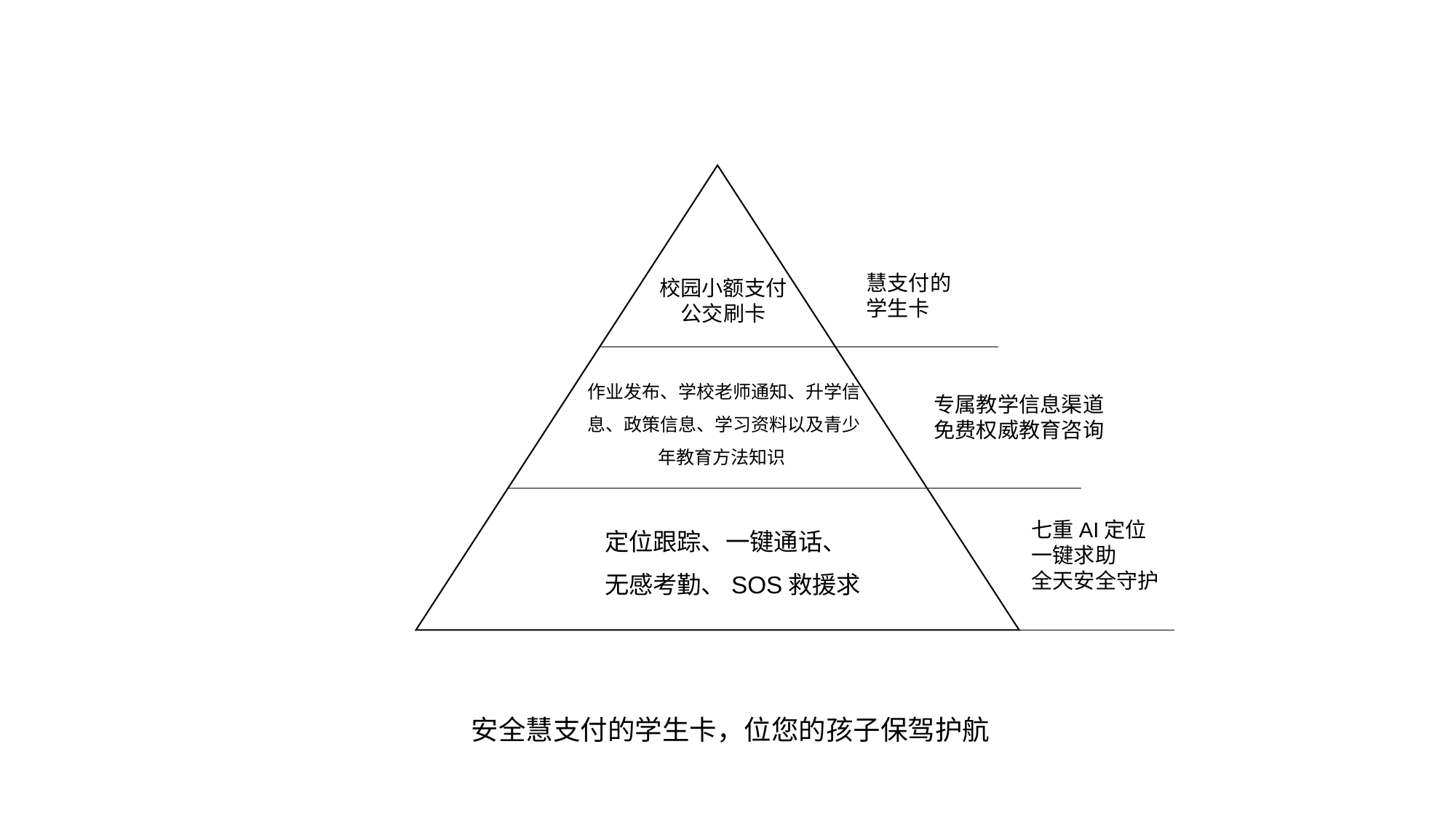

慧支付的
学生卡
校园小额支付
公交刷卡
作业发布、学校老师通知、升学信息、政策信息、学习资料以及青少年教育方法知识
专属教学信息渠道
免费权威教育咨询
定位跟踪、一键通话、
无感考勤、SOS救援求
七重AI定位
一键求助
全天安全守护
安全慧支付的学生卡，位您的孩子保驾护航